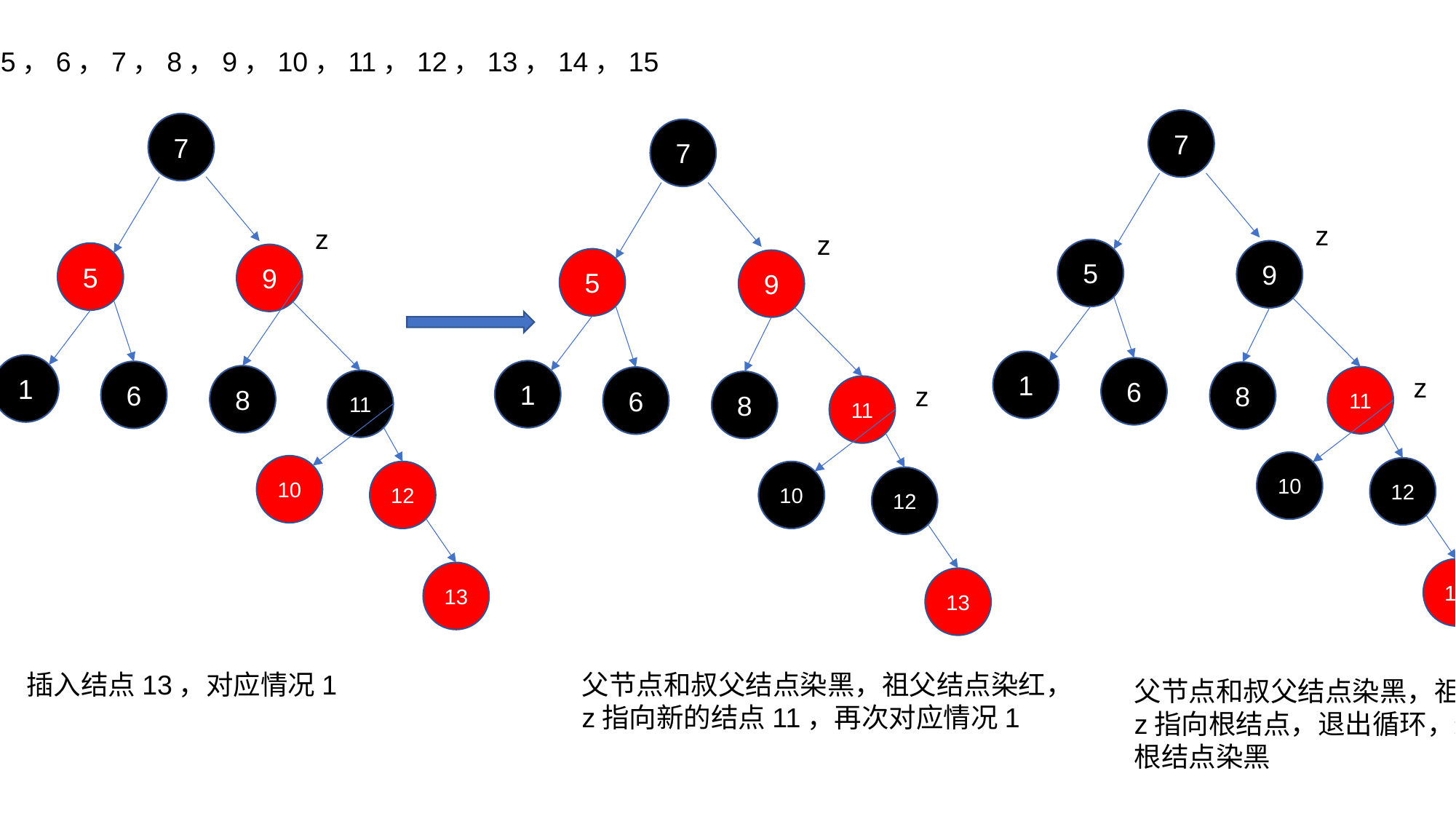

{1，5，6，7，8，9，10，11，12，13，14，15
7
7
7
z
z
z
5
9
5
9
5
9

1
1
6
1
6
8
z
8
11
6
11
8
z
11
10
10
12
12
10
12
13
13
13
插入结点13，对应情况1
父节点和叔父结点染黑，祖父结点染红，z指向新的结点11，再次对应情况1
父节点和叔父结点染黑，祖父结点染红，z指向根结点，退出循环，最后一步将根结点染黑